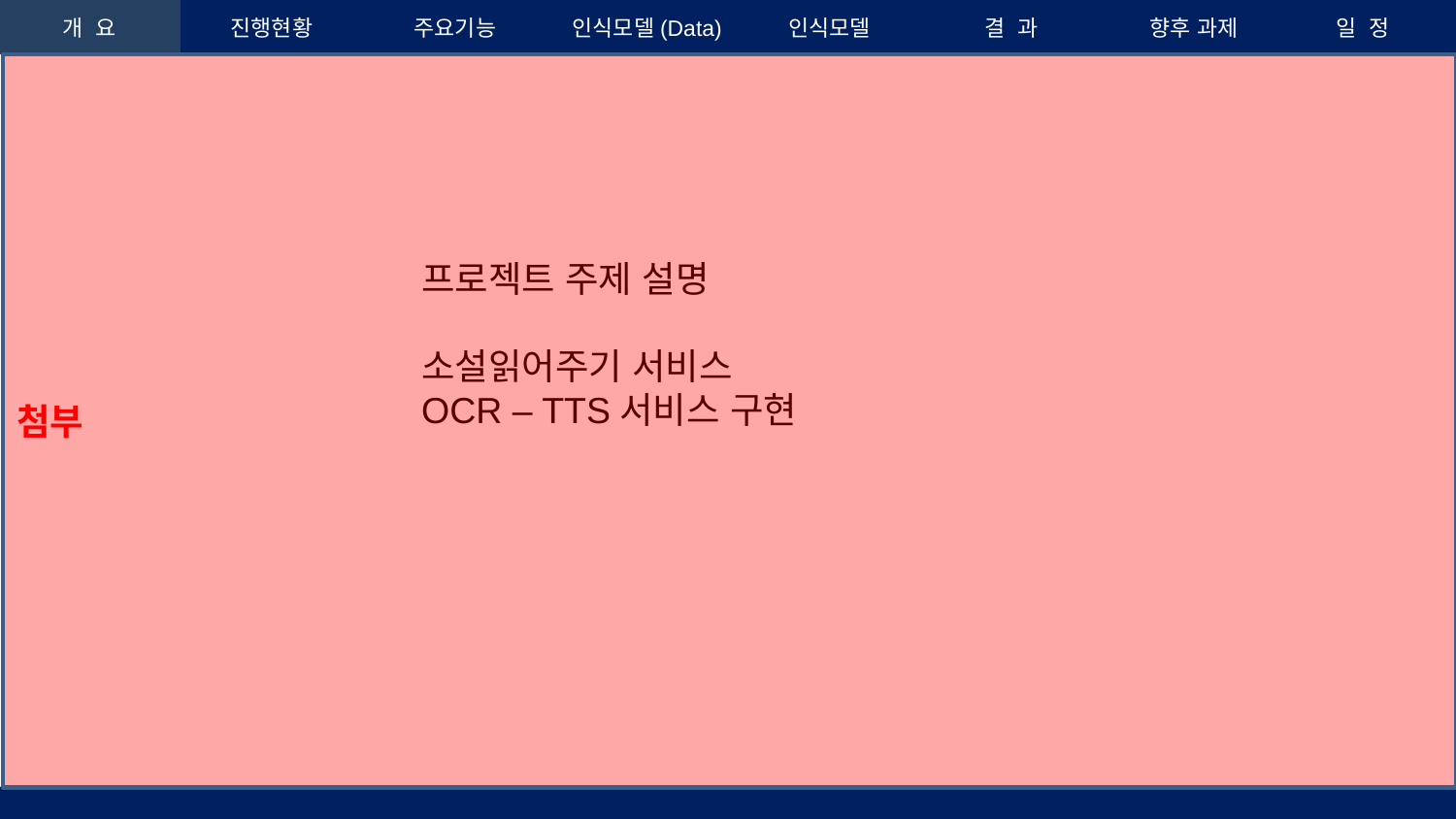

개  요
진행현황
주요기능
인식모델(Data)

인식모델

결  과

향후 과제
일  정
첨부
프로젝트 주제 설명

소설읽어주기 서비스
OCR – TTS서비스 구현